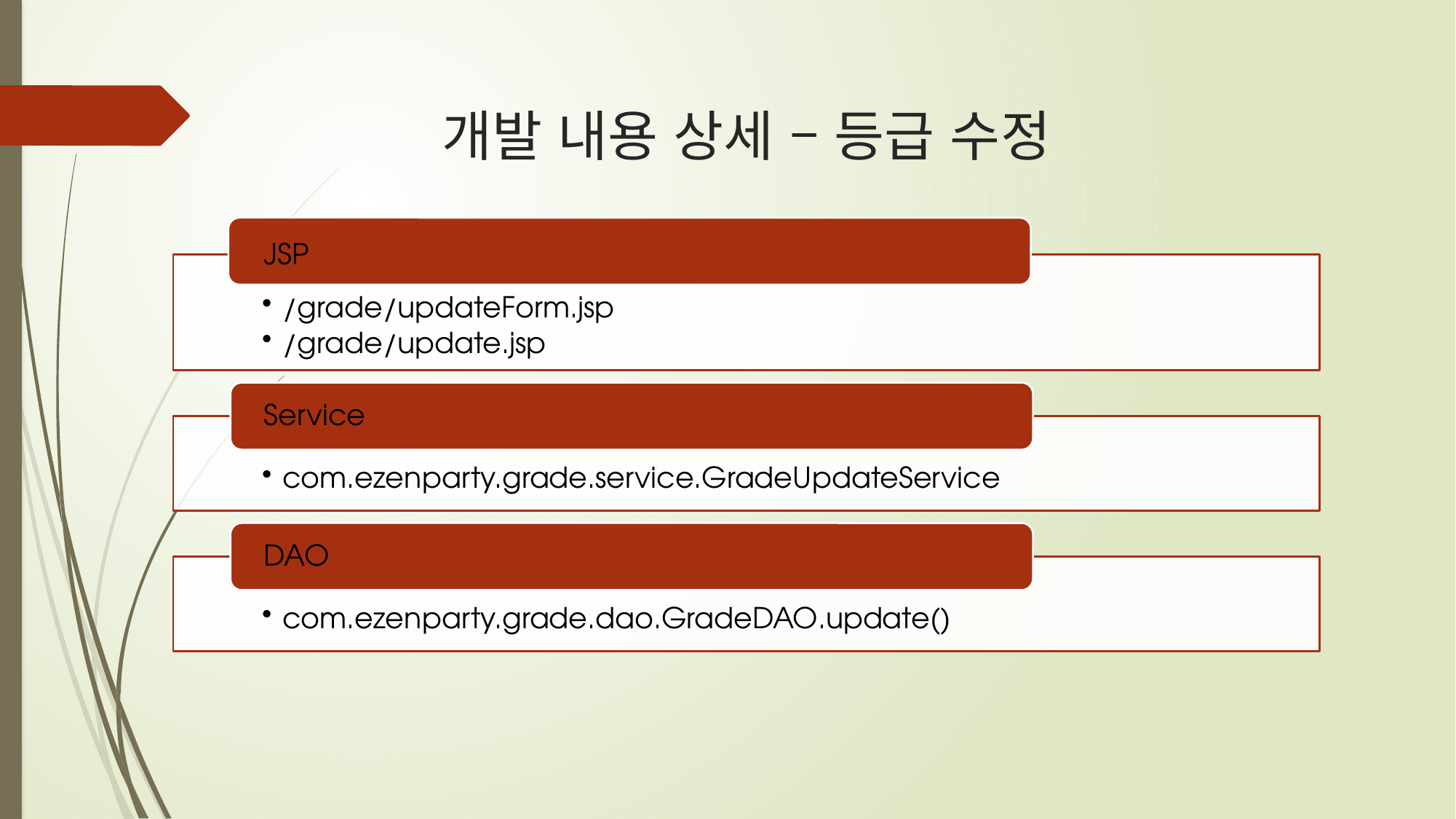

# 개발 내용 상세 – 등급 수정

JSP
/grade/updateForm.jsp
/grade/update.jsp

Service

com.ezenparty.grade.service.GradeUpdateService

DAO

com.ezenparty.grade.dao.GradeDAO.update()